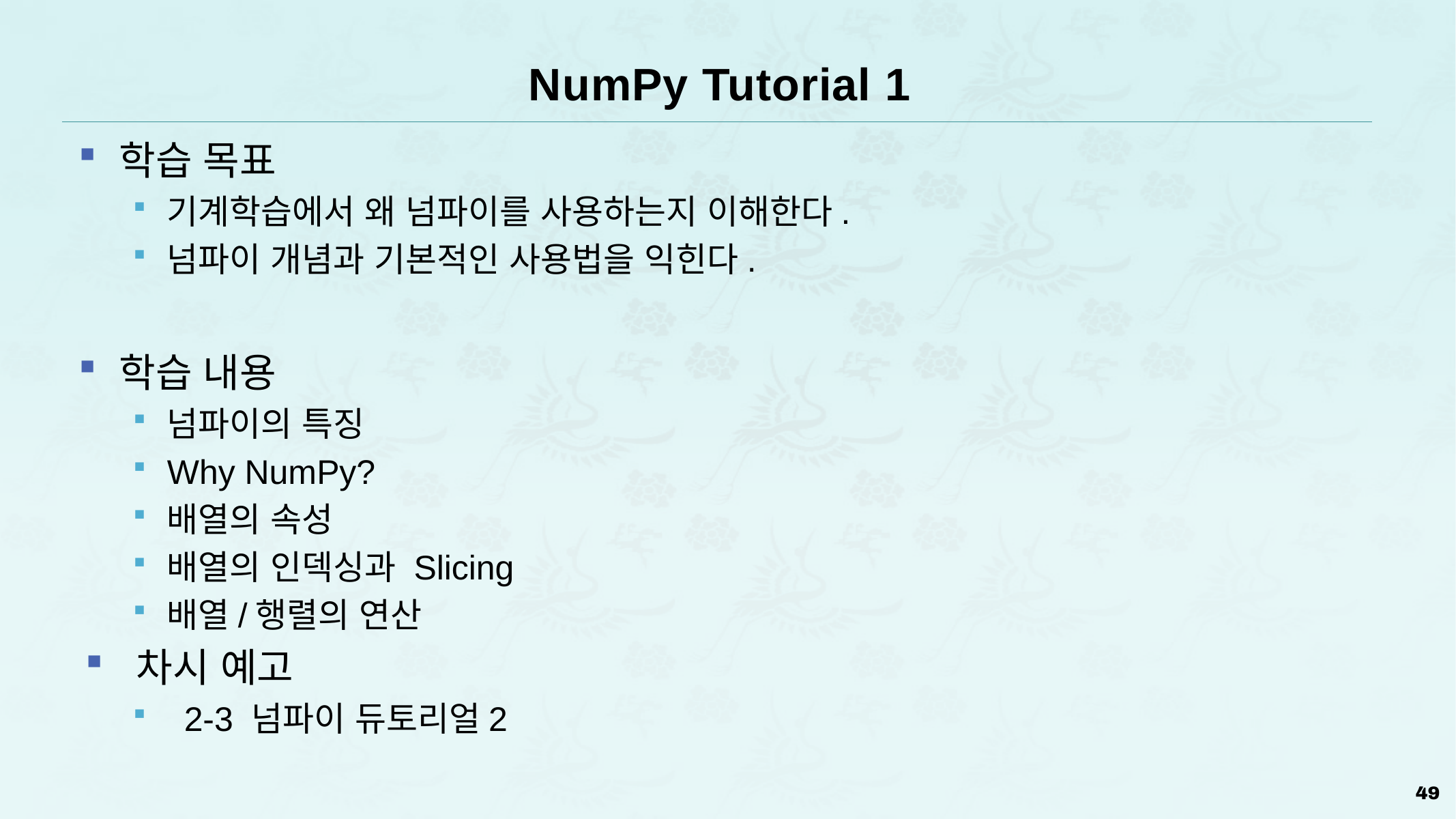

# NumPy Tutorial 1
학습 목표
기계학습에서 왜 넘파이를 사용하는지 이해한다.
넘파이 개념과 기본적인 사용법을 익힌다.

학습 내용
넘파이의 특징
Why NumPy?
배열의 속성
배열의 인덱싱과 Slicing
배열/행렬의 연산
차시 예고
2-3 넘파이 듀토리얼2

49